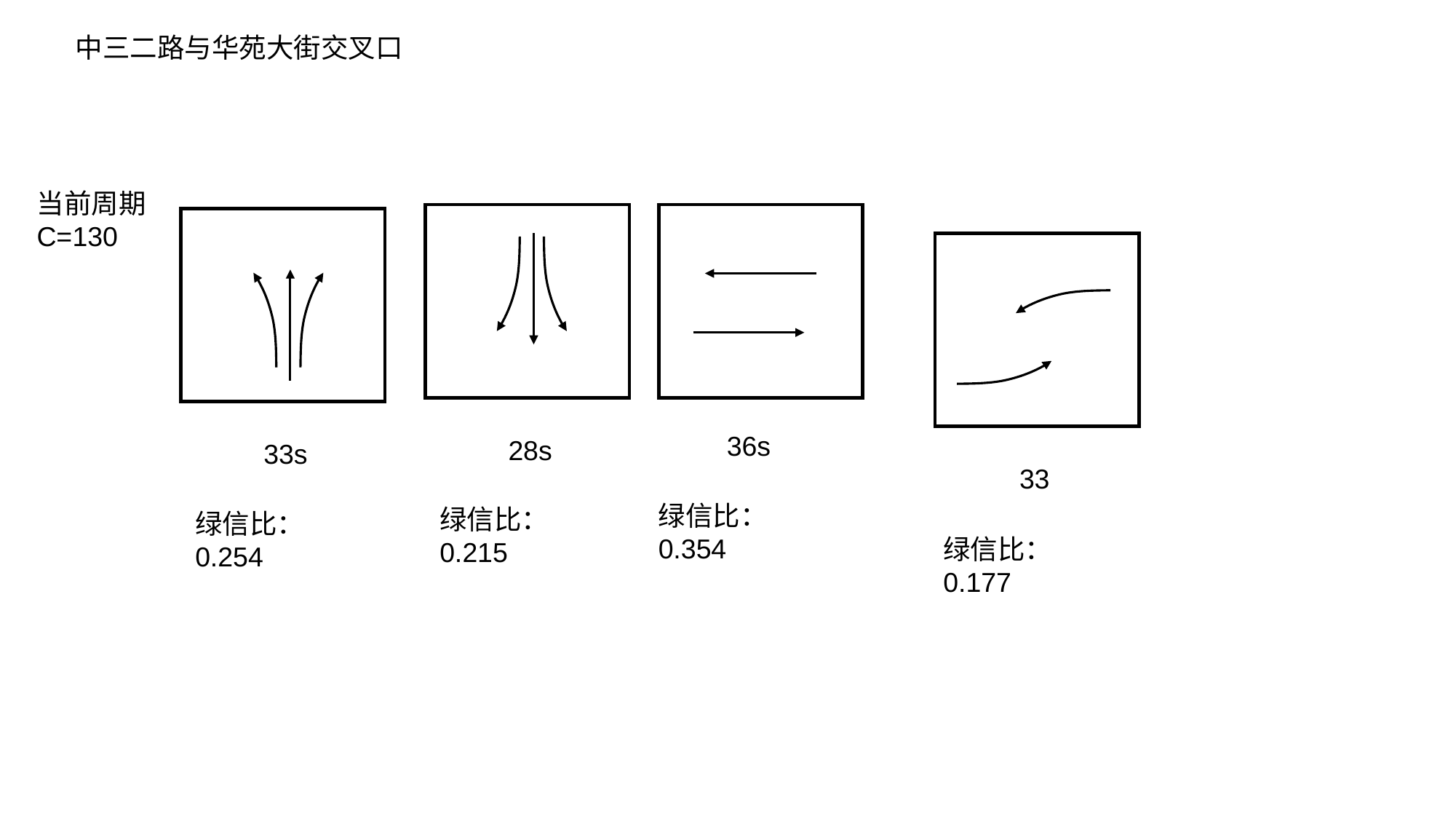

中三二路与华苑大街交叉口
当前周期
C=130

36s
28s
33s
33
绿信比：0.354
绿信比：0.215
绿信比：0.254
绿信比：0.177